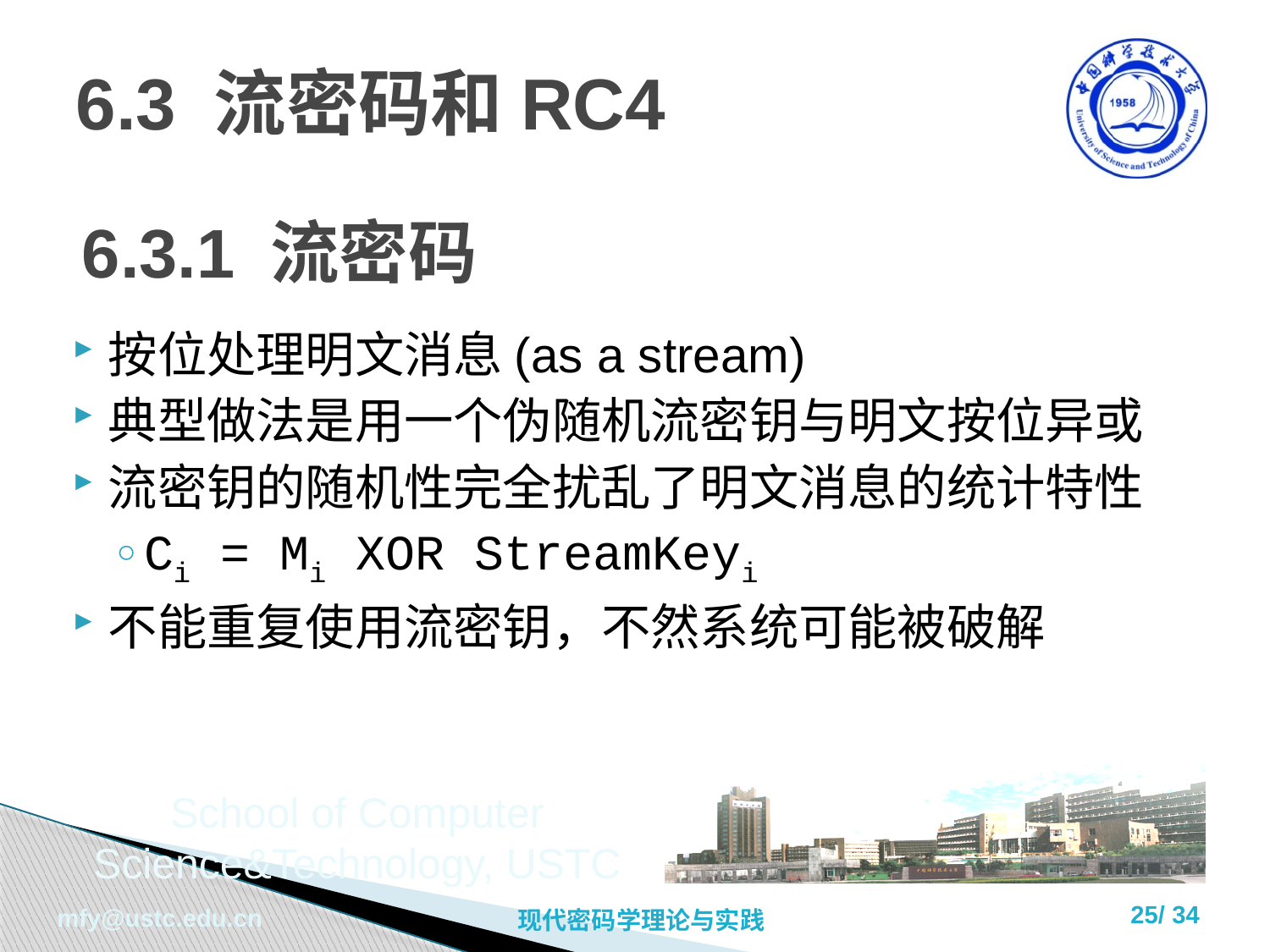

# 6.3 流密码和RC4
6.3.1 流密码
按位处理明文消息(as a stream)
典型做法是用一个伪随机流密钥与明文按位异或
流密钥的随机性完全扰乱了明文消息的统计特性
Ci = Mi XOR StreamKeyi
不能重复使用流密钥，不然系统可能被破解